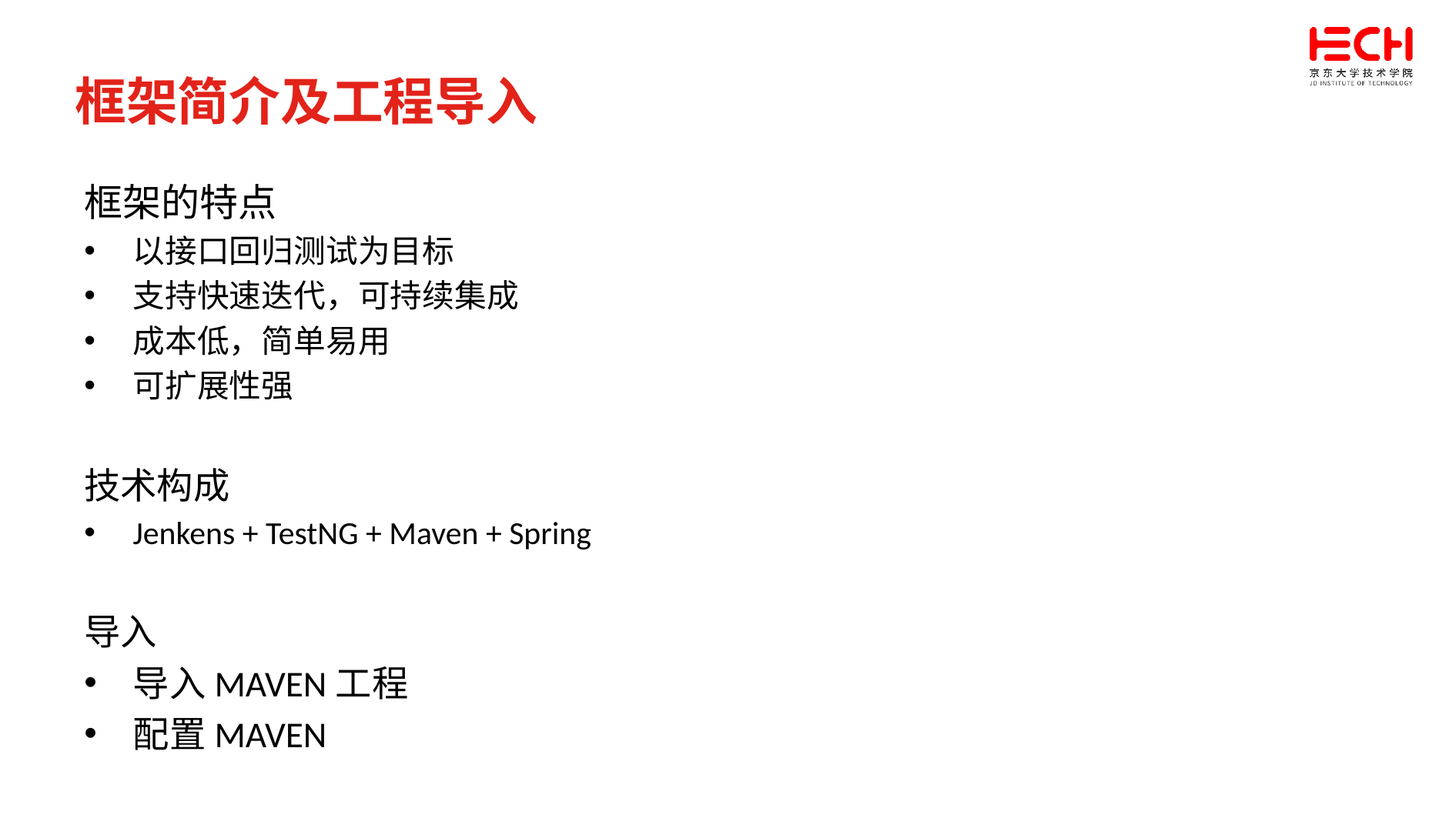

框架简介及工程导入
框架的特点
以接口回归测试为目标
支持快速迭代，可持续集成
成本低，简单易用
可扩展性强

技术构成
Jenkens + TestNG + Maven + Spring

导入
导入MAVEN工程
配置MAVEN